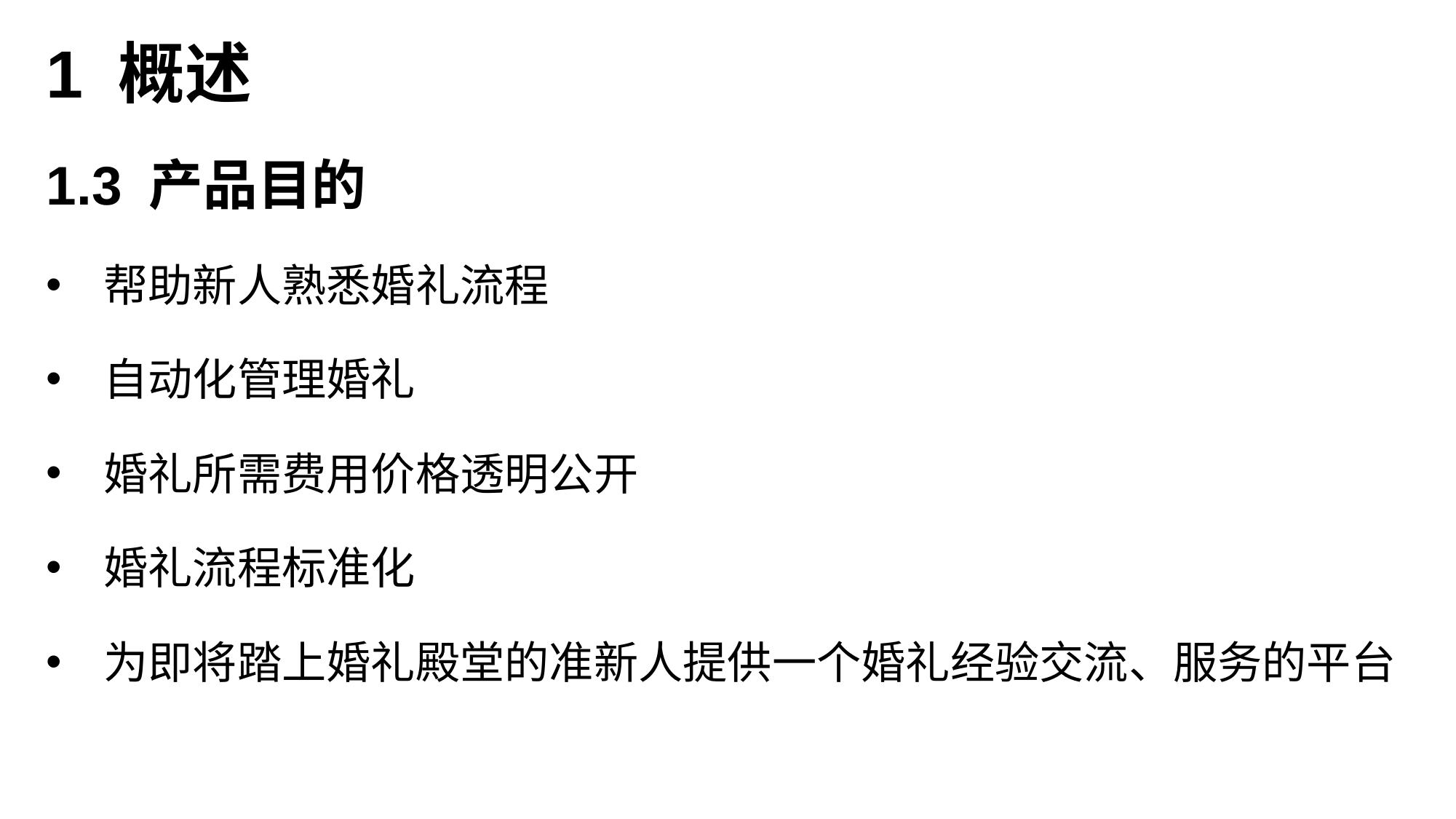

# 1 概述
1.3 产品目的
  帮助新人熟悉婚礼流程
  自动化管理婚礼
  婚礼所需费用价格透明公开
  婚礼流程标准化
  为即将踏上婚礼殿堂的准新人提供一个婚礼经验交流、服务的平台